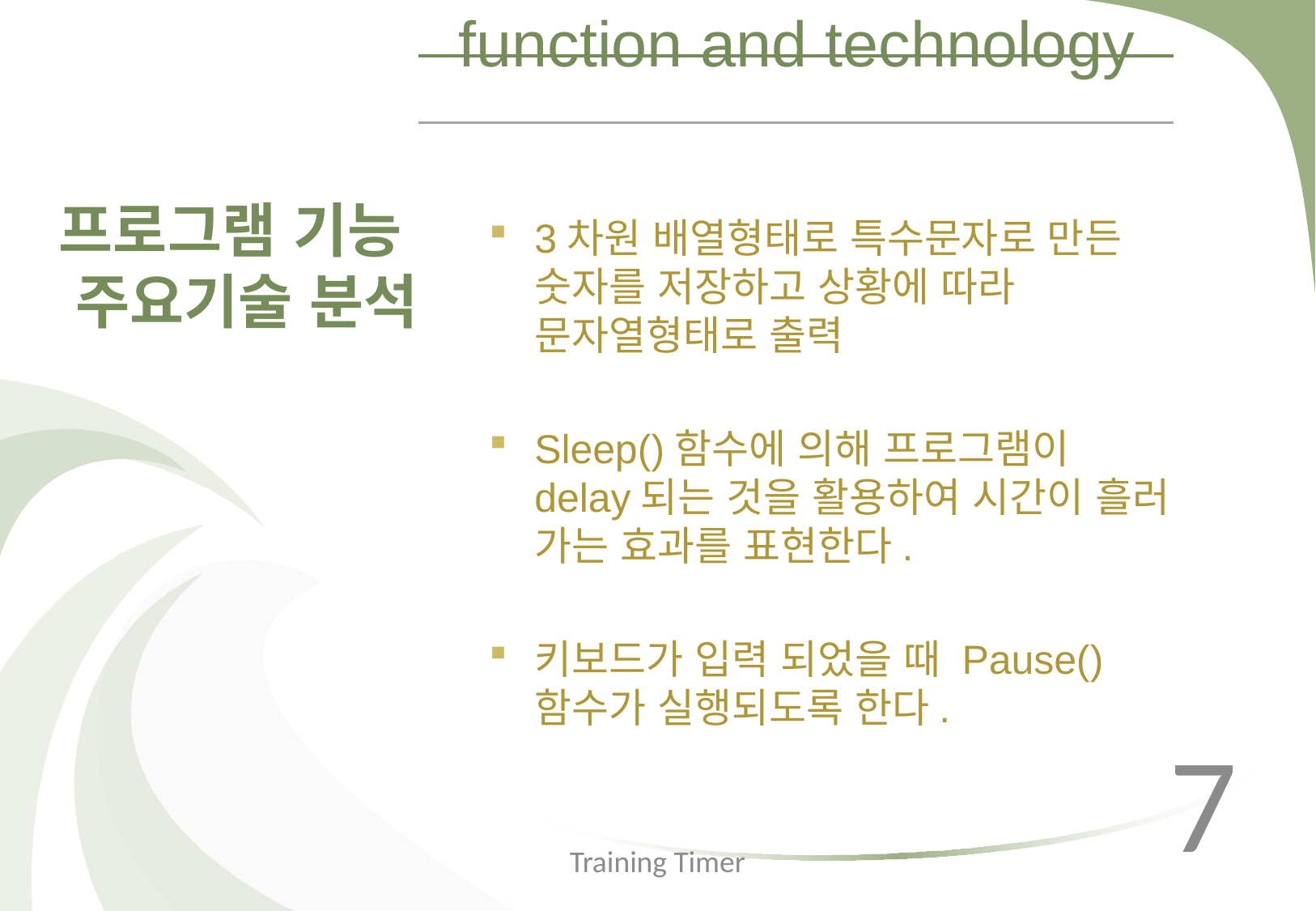

# function and technology
프로그램 기능
주요기술 분석
3차원 배열형태로 특수문자로 만든 숫자를 저장하고 상황에 따라 문자열형태로 출력

Sleep()함수에 의해 프로그램이 delay되는 것을 활용하여 시간이 흘러 가는 효과를 표현한다.

키보드가 입력 되었을 때 Pause()함수가 실행되도록 한다.

7
Training Timer